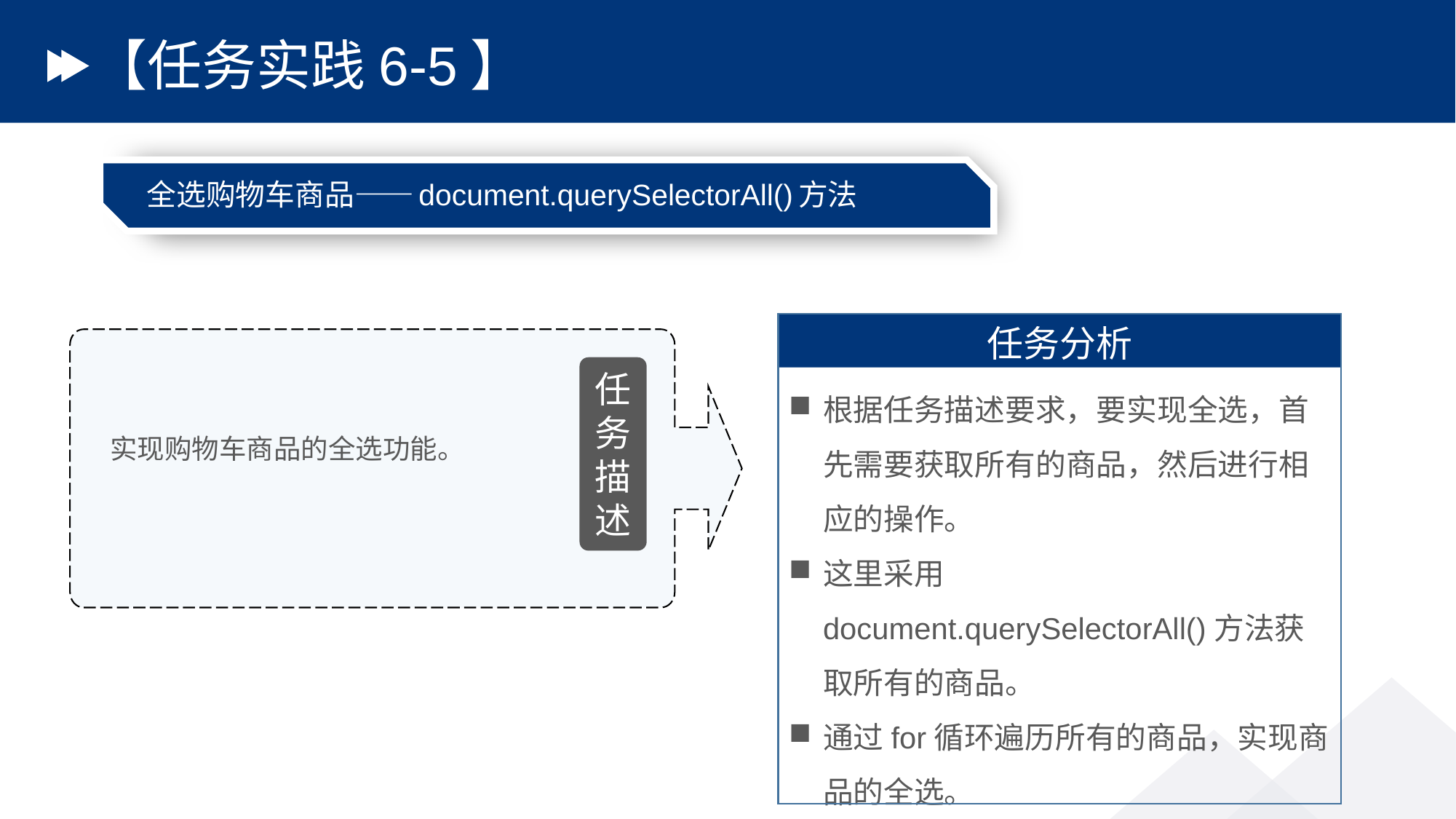

# 【任务实践6-5】
全选购物车商品——document.querySelectorAll()方法

任务分析
根据任务描述要求，要实现全选，首先需要获取所有的商品，然后进行相应的操作。
这里采用document.querySelectorAll()方法获取所有的商品。
通过for循环遍历所有的商品，实现商品的全选。

任务描述
实现购物车商品的全选功能。